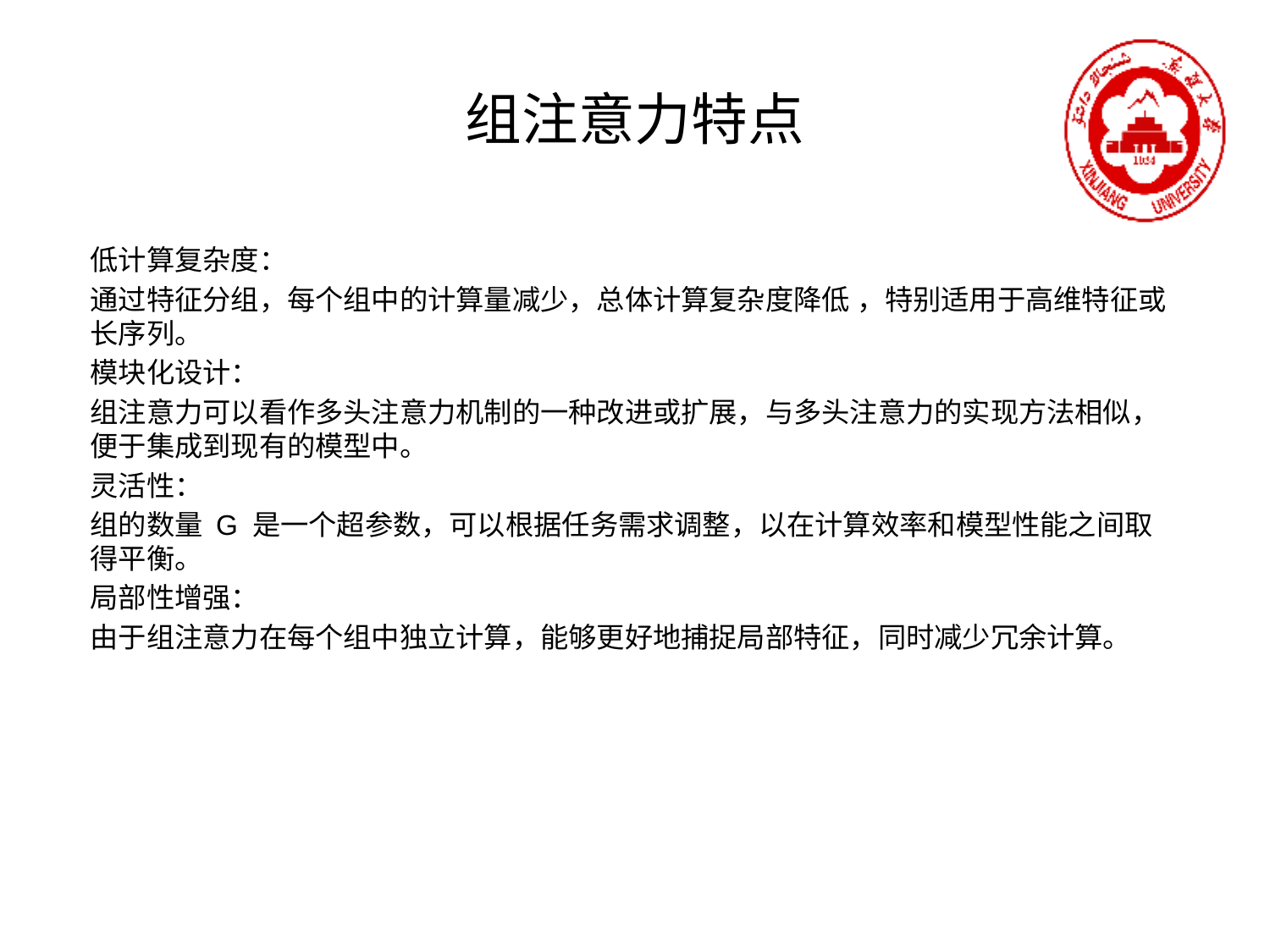

# 组注意力特点
低计算复杂度：
通过特征分组，每个组中的计算量减少，总体计算复杂度降低 ，特别适用于高维特征或长序列。
模块化设计：
组注意力可以看作多头注意力机制的一种改进或扩展，与多头注意力的实现方法相似，便于集成到现有的模型中。
灵活性：
组的数量 G 是一个超参数，可以根据任务需求调整，以在计算效率和模型性能之间取得平衡。
局部性增强：
由于组注意力在每个组中独立计算，能够更好地捕捉局部特征，同时减少冗余计算。